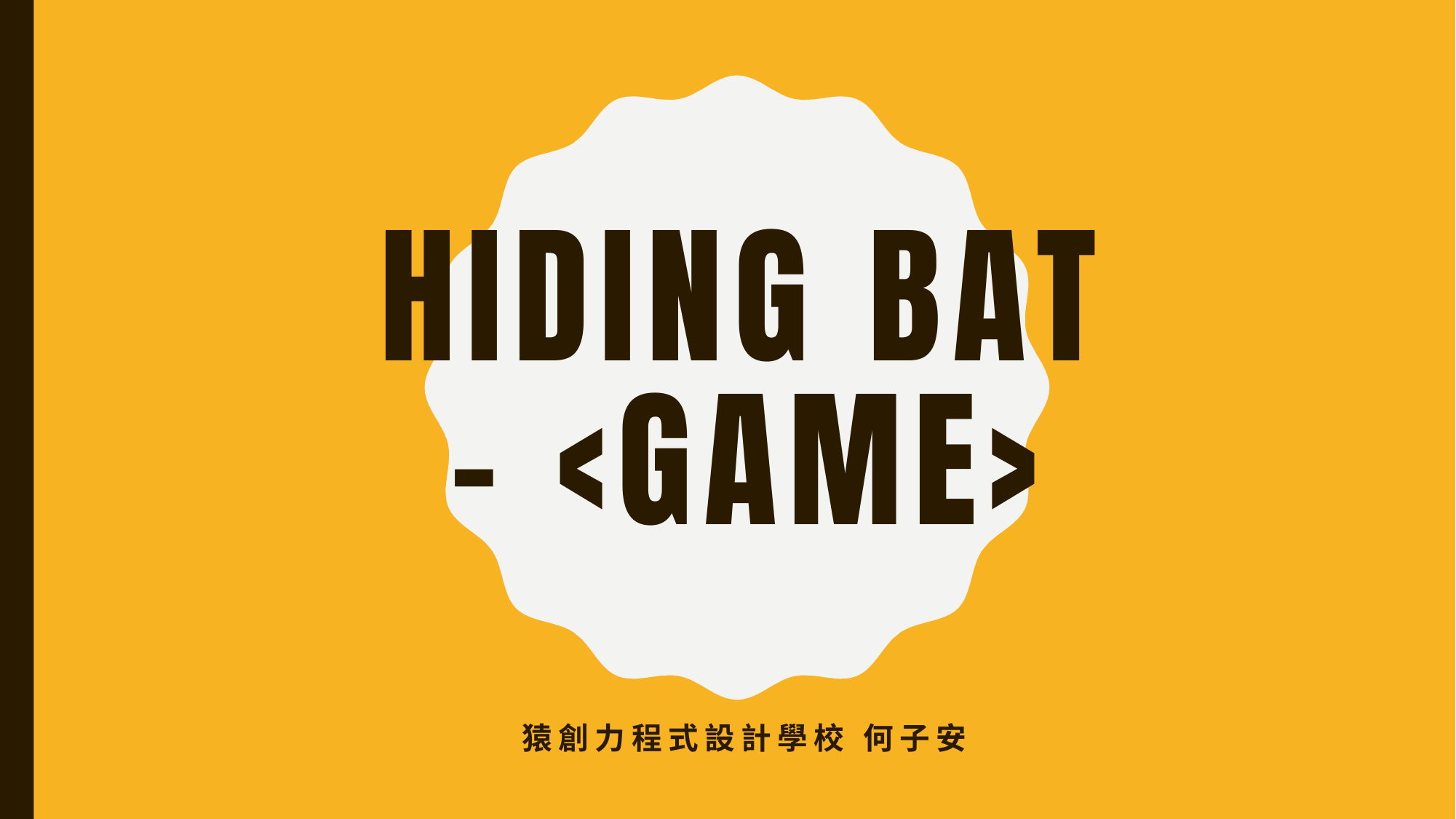

# Hiding Bat - <game>
猿創力程式設計學校 何子安